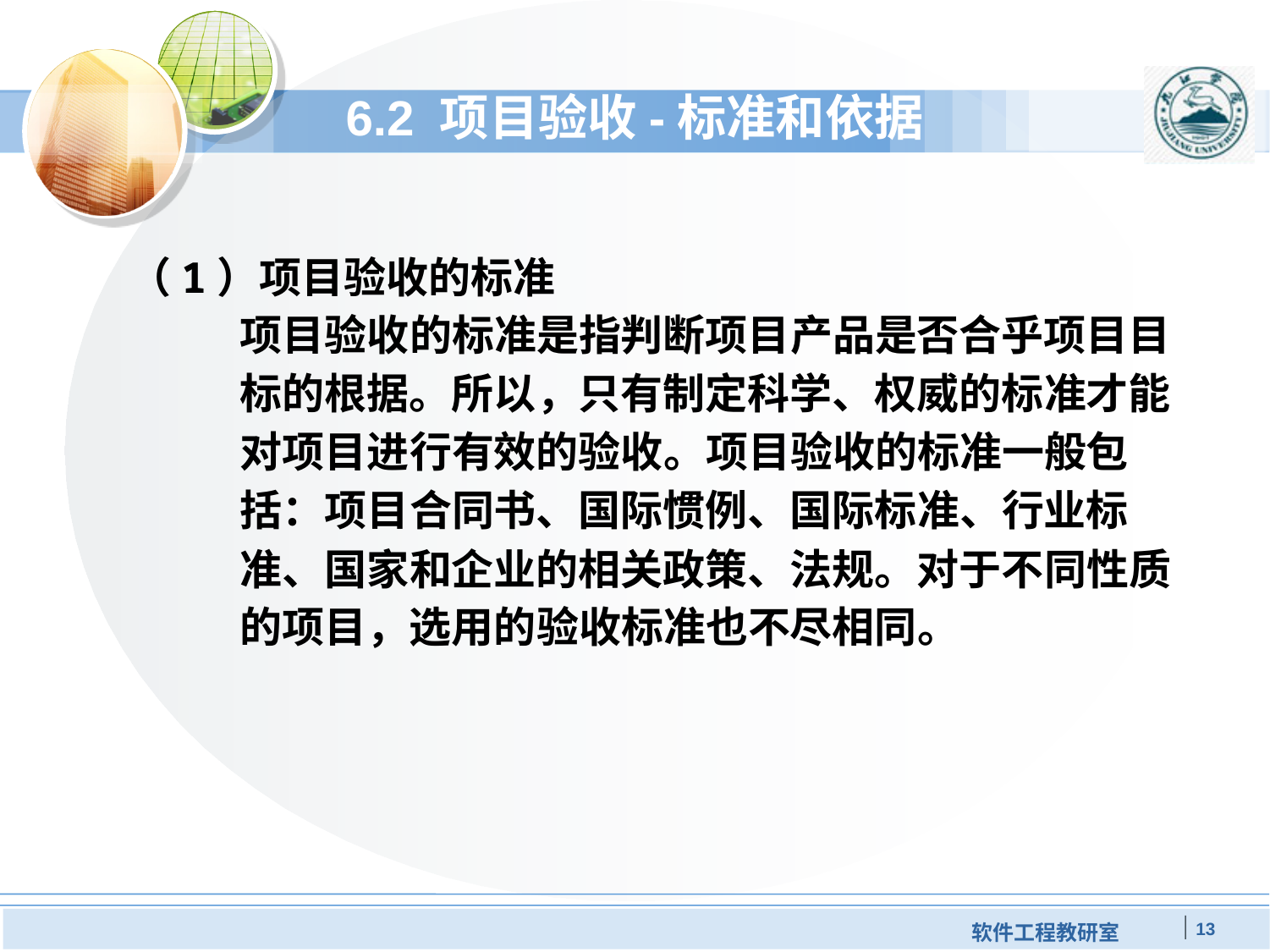

# 6.2 项目验收-标准和依据
（1）项目验收的标准
项目验收的标准是指判断项目产品是否合乎项目目标的根据。所以，只有制定科学、权威的标准才能对项目进行有效的验收。项目验收的标准一般包括：项目合同书、国际惯例、国际标准、行业标准、国家和企业的相关政策、法规。对于不同性质的项目，选用的验收标准也不尽相同。